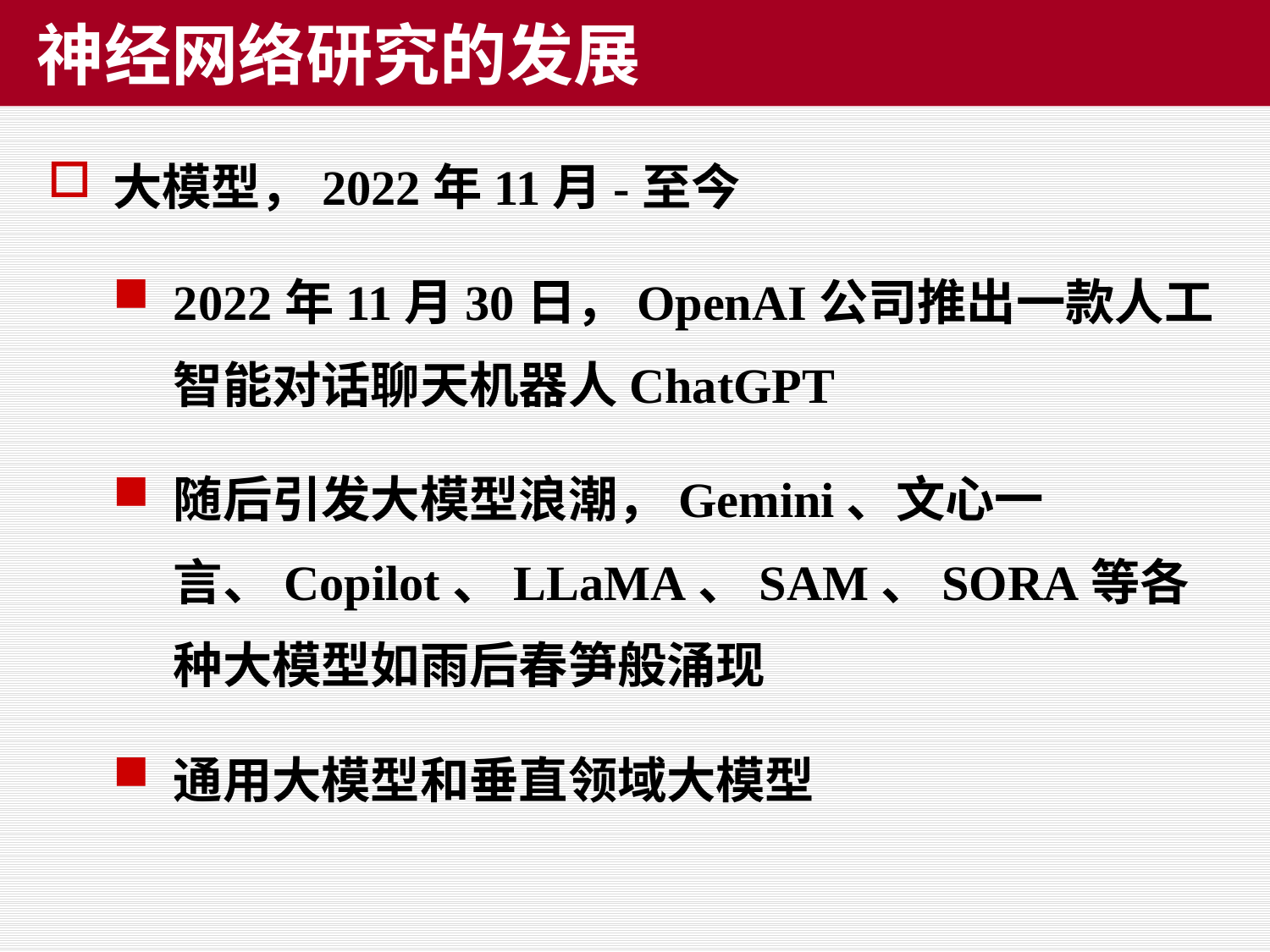

# 神经网络研究的发展
大模型，2022年11月-至今
2022年11月30日，OpenAI公司推出一款人工智能对话聊天机器人ChatGPT
随后引发大模型浪潮，Gemini、文心一言、Copilot、LLaMA、SAM、SORA等各种大模型如雨后春笋般涌现
通用大模型和垂直领域大模型